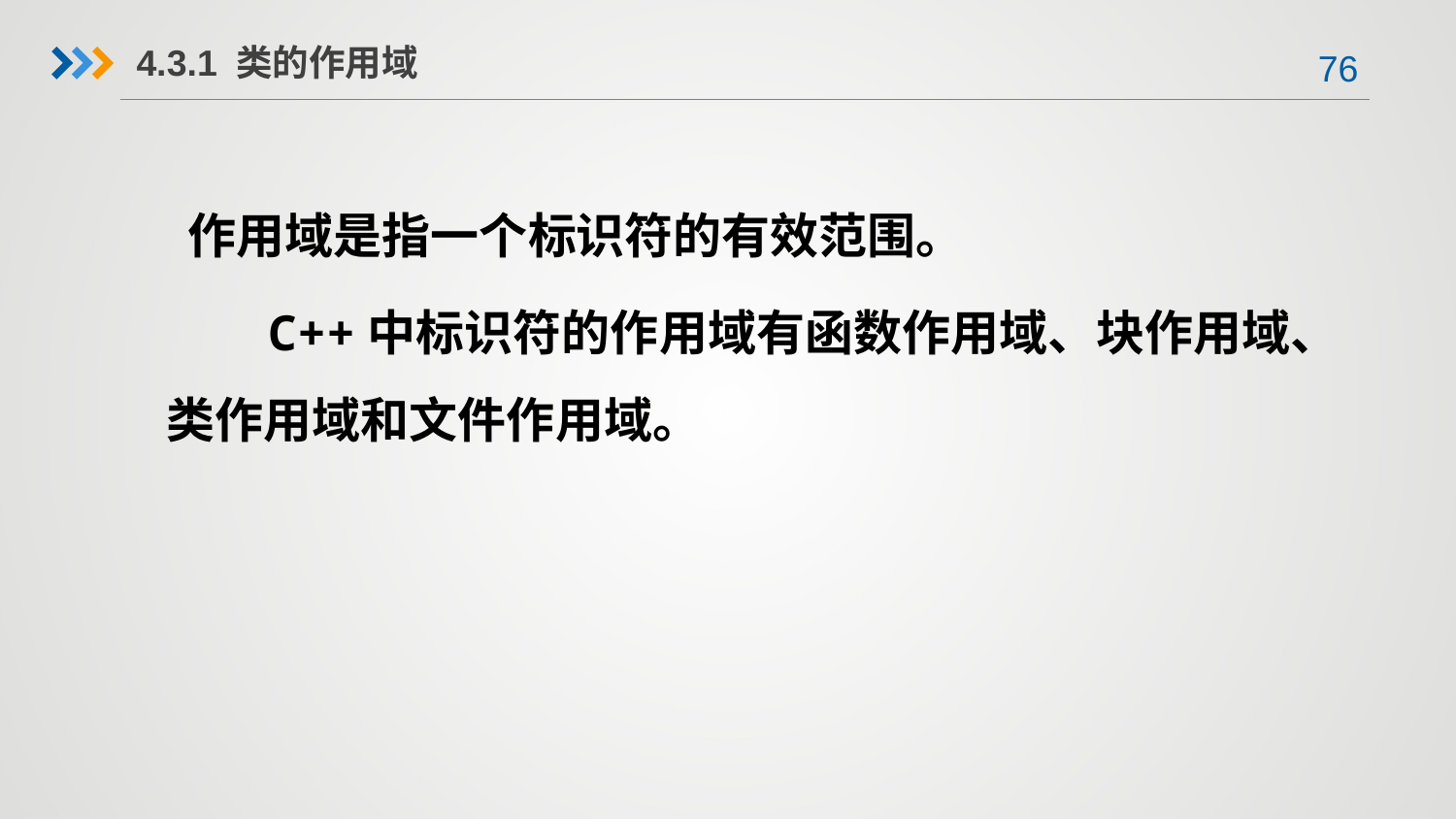

4.3.1 类的作用域
      作用域是指一个标识符的有效范围。
     C++中标识符的作用域有函数作用域、块作用域、类作用域和文件作用域。